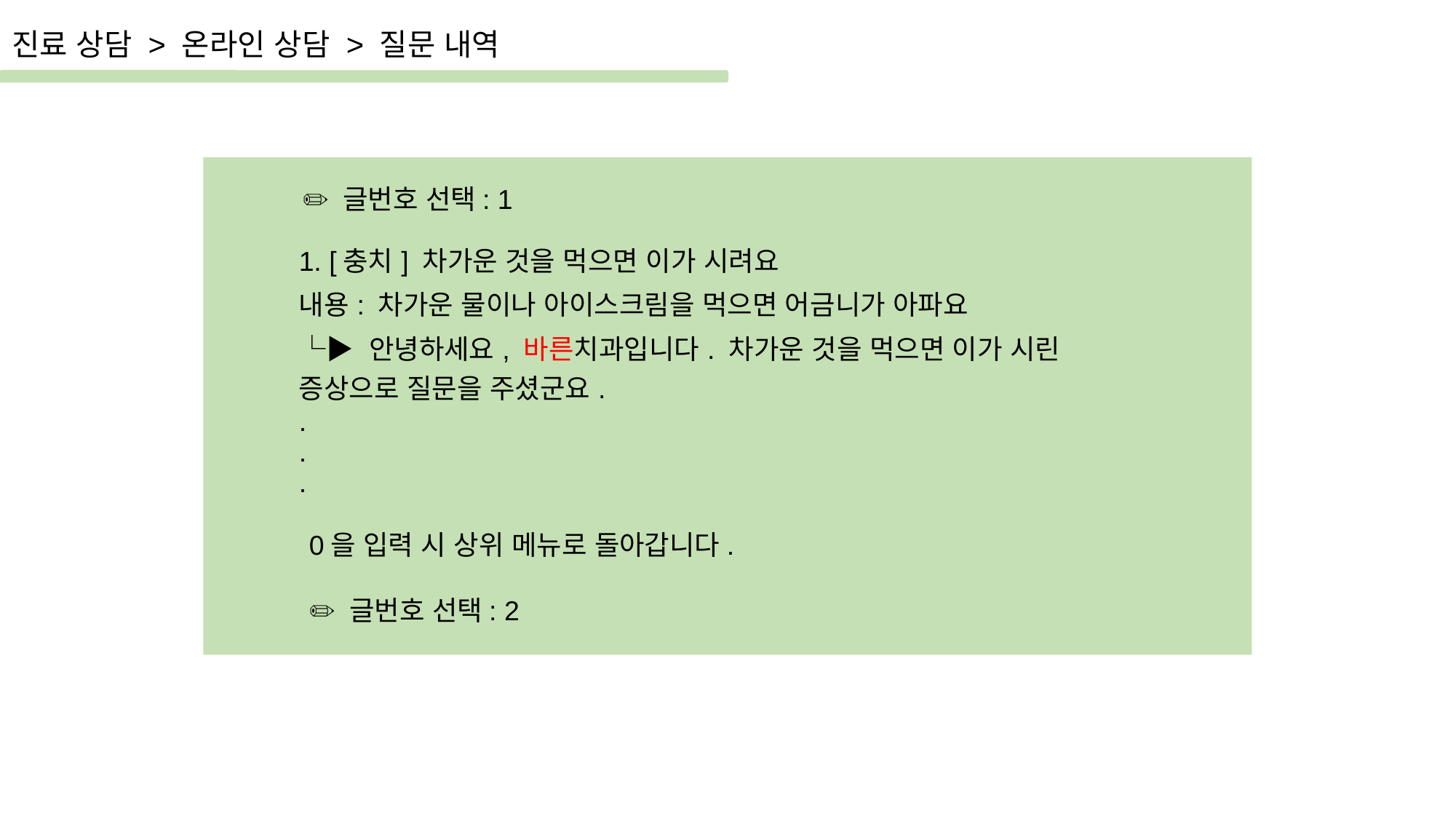

진료 상담 > 온라인 상담 > 질문 내역

✏ 글번호 선택: 1
| 1. [충치] 차가운 것을 먹으면 이가 시려요 |
| --- |
| 내용: 차가운 물이나 아이스크림을 먹으면 어금니가 아파요 |
| └▶ 안녕하세요, 바른치과입니다. 차가운 것을 먹으면 이가 시린 증상으로 질문을 주셨군요. . . . |
0을 입력 시 상위 메뉴로 돌아갑니다.

✏ 글번호 선택: 2